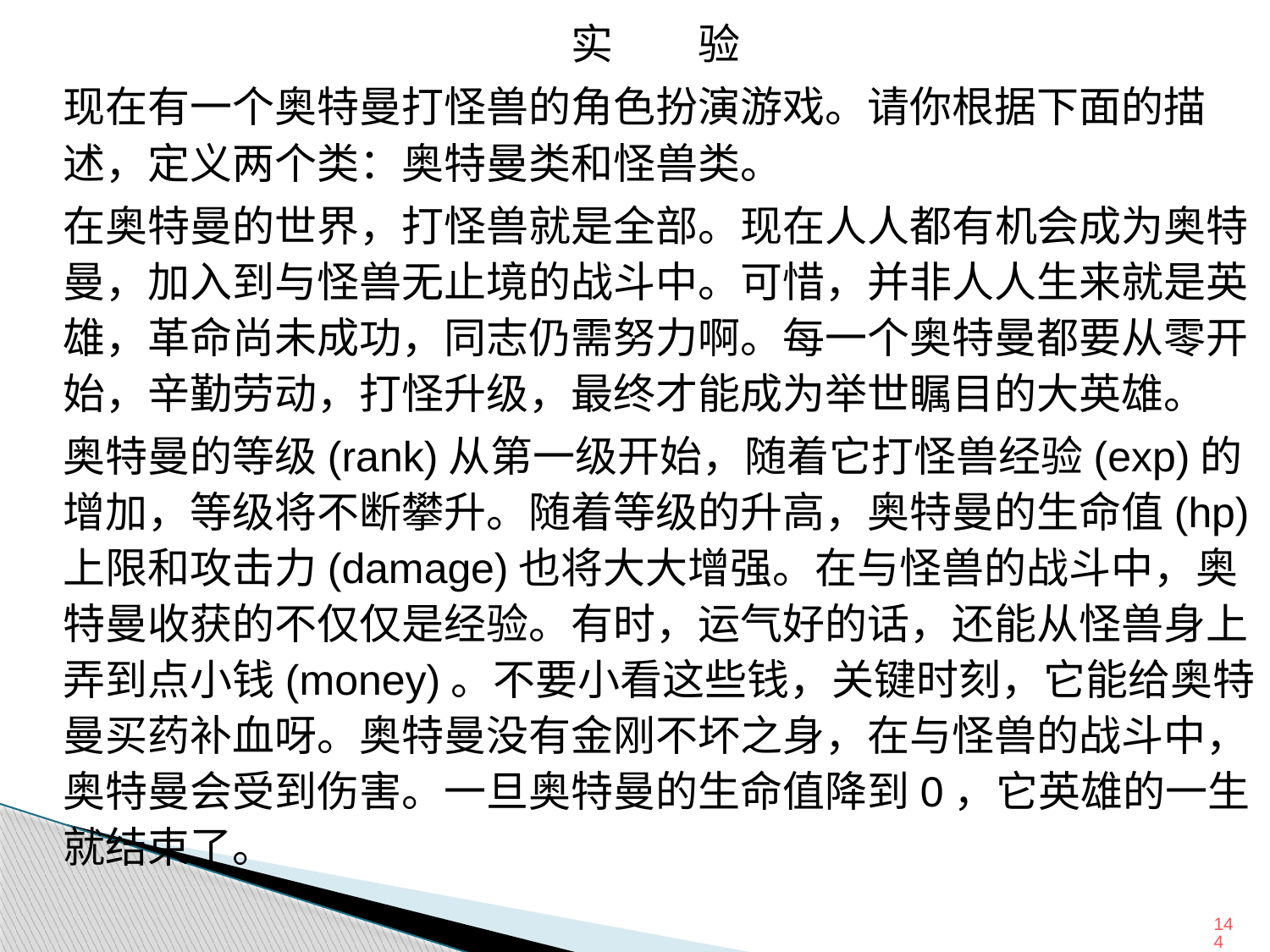

实	验
	现在有一个奥特曼打怪兽的角色扮演游戏。请你根据下面的描述，定义两个类：奥特曼类和怪兽类。
	在奥特曼的世界，打怪兽就是全部。现在人人都有机会成为奥特曼，加入到与怪兽无止境的战斗中。可惜，并非人人生来就是英雄，革命尚未成功，同志仍需努力啊。每一个奥特曼都要从零开始，辛勤劳动，打怪升级，最终才能成为举世瞩目的大英雄。
	奥特曼的等级(rank)从第一级开始，随着它打怪兽经验(exp)的增加，等级将不断攀升。随着等级的升高，奥特曼的生命值(hp)上限和攻击力(damage)也将大大增强。在与怪兽的战斗中，奥特曼收获的不仅仅是经验。有时，运气好的话，还能从怪兽身上弄到点小钱(money)。不要小看这些钱，关键时刻，它能给奥特曼买药补血呀。奥特曼没有金刚不坏之身，在与怪兽的战斗中，奥特曼会受到伤害。一旦奥特曼的生命值降到0，它英雄的一生就结束了。

144